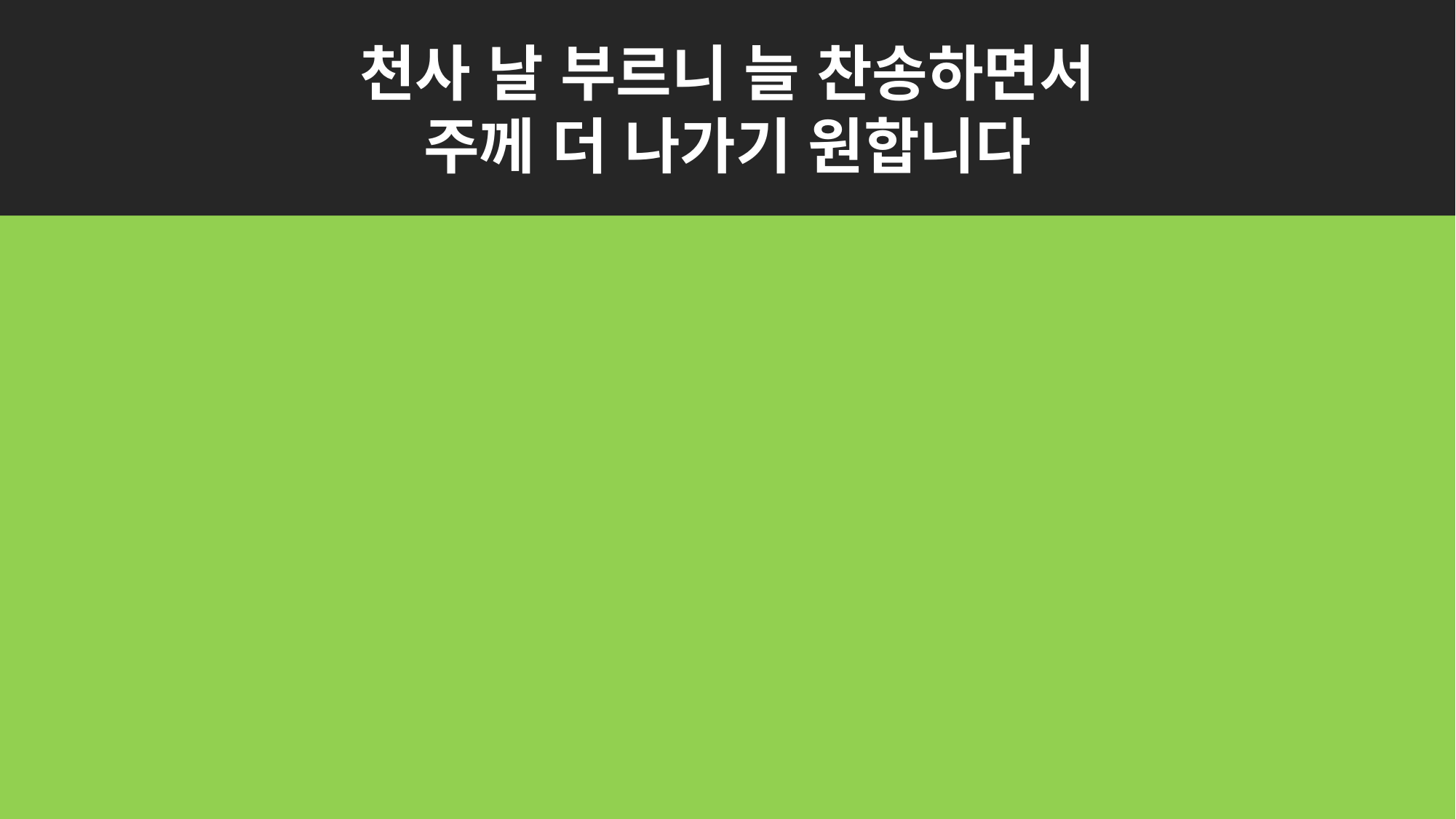

천사 날 부르니 늘 찬송하면서
주께 더 나가기 원합니다